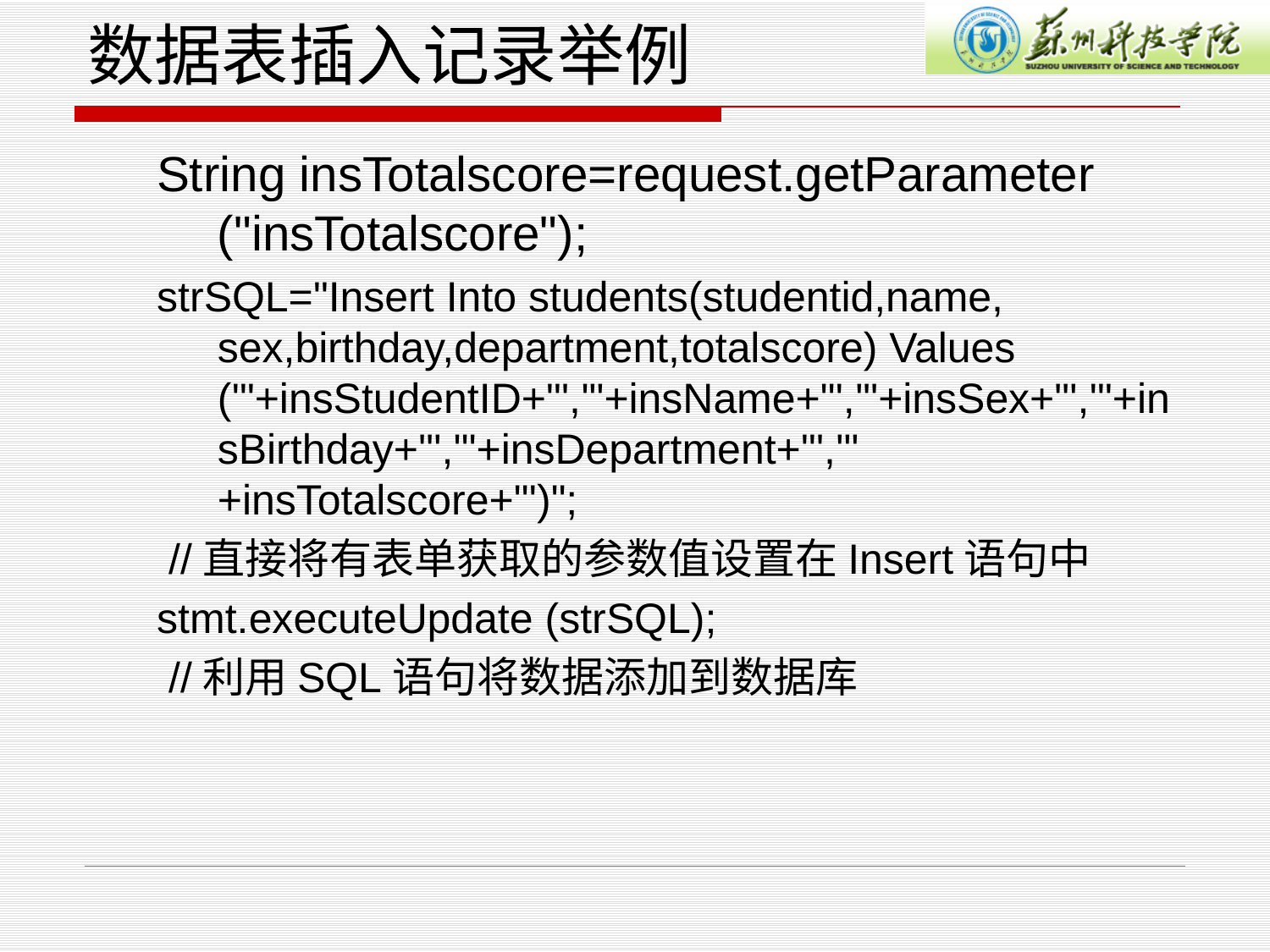

# 数据表插入记录举例
String insTotalscore=request.getParameter ("insTotalscore");
strSQL="Insert Into students(studentid,name, sex,birthday,department,totalscore) Values ('"+insStudentID+"','"+insName+"','"+insSex+"','"+insBirthday+"','"+insDepartment+"','" +insTotalscore+"')";
 //直接将有表单获取的参数值设置在Insert语句中
stmt.executeUpdate (strSQL);
 //利用SQL语句将数据添加到数据库